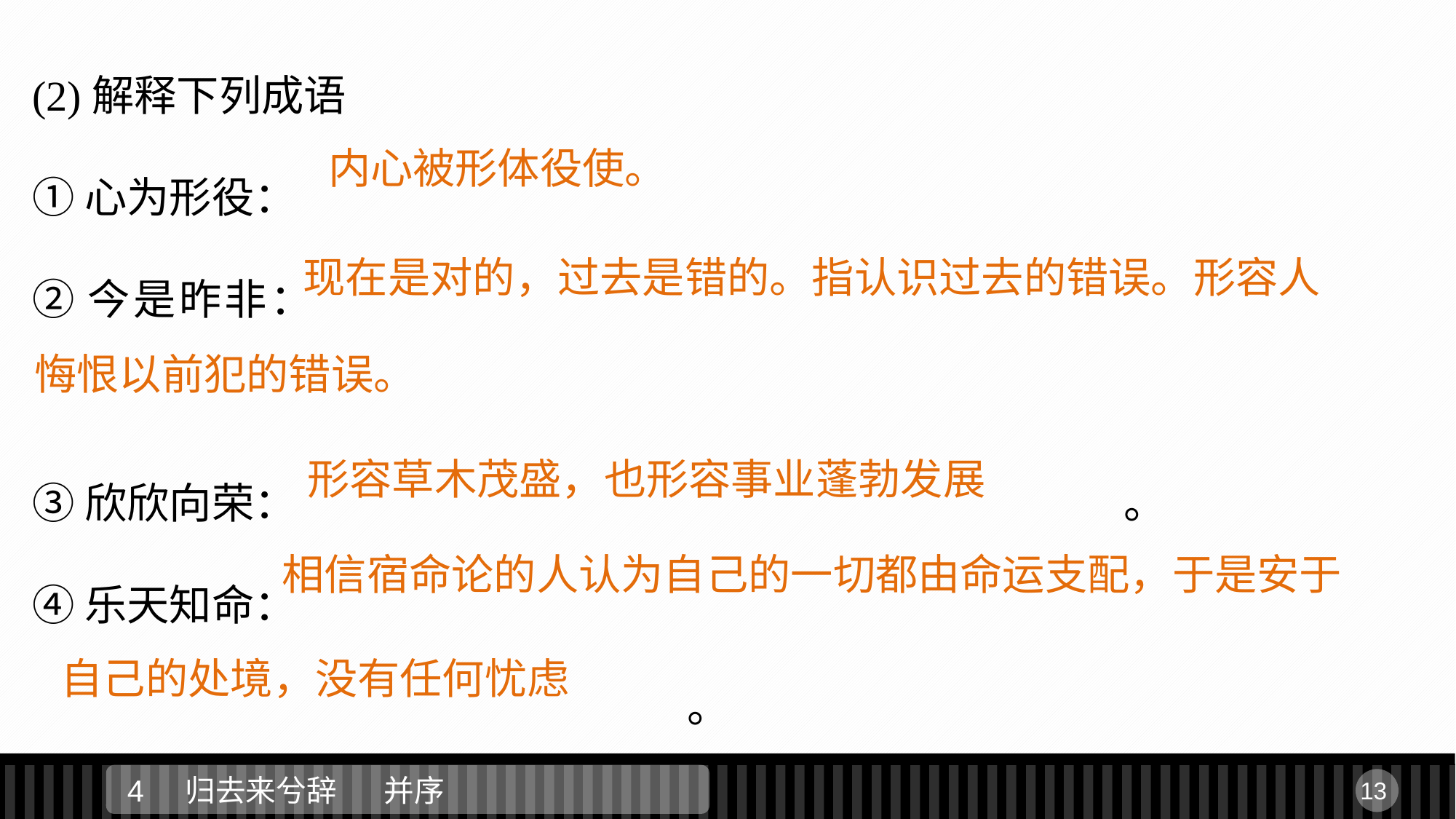

(2)解释下列成语
①心为形役：
②今是昨非：
③欣欣向荣：								。
④乐天知命：																。
内心被形体役使。
现在是对的，过去是错的。指认识过去的错误。形容人
悔恨以前犯的错误。
形容草木茂盛，也形容事业蓬勃发展
相信宿命论的人认为自己的一切都由命运支配，于是安于
自己的处境，没有任何忧虑